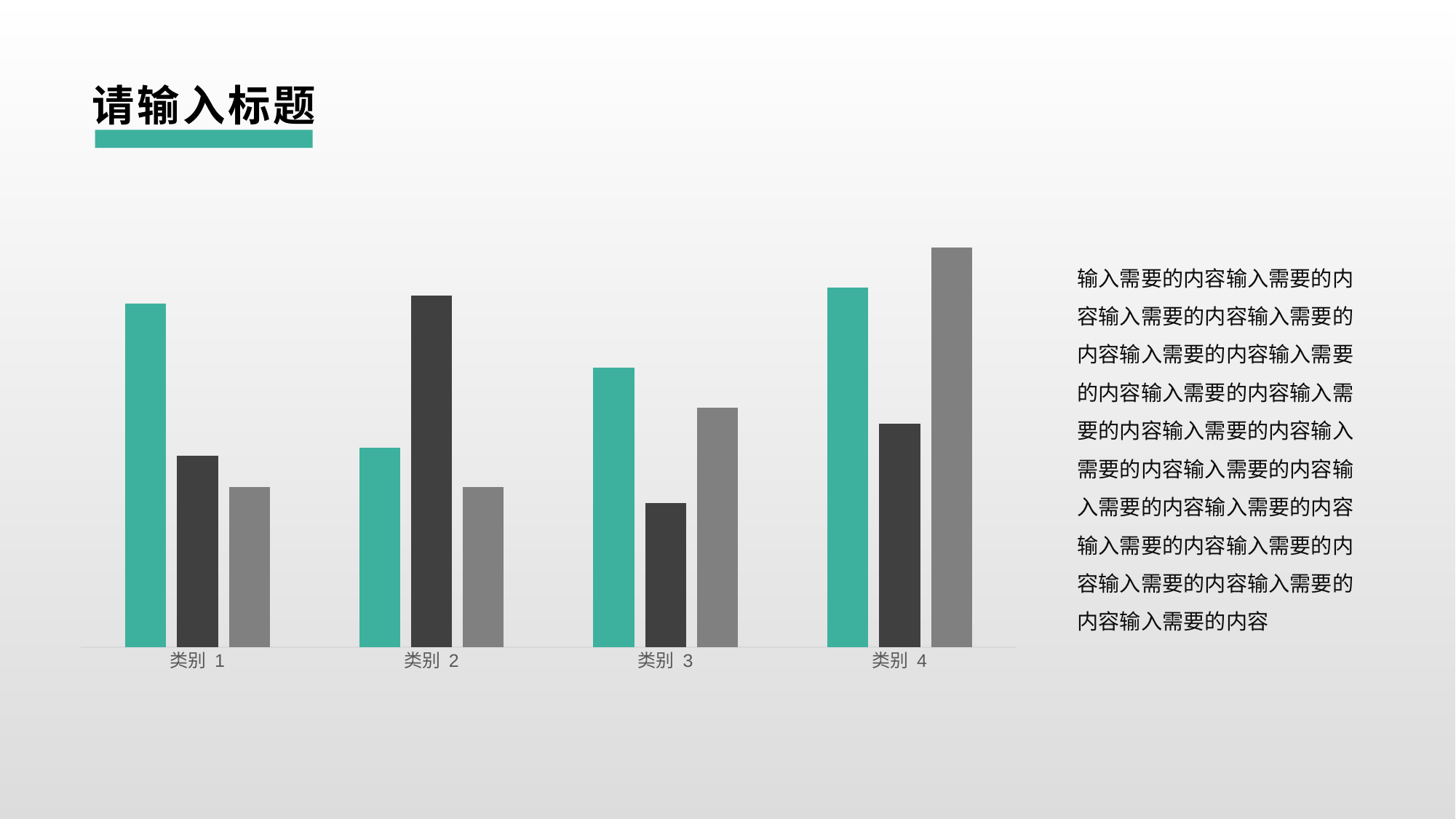

# 请输入标题

### Chart

| Category | 数据名称1 | 数据名称2 | 数据名称 3 |
|---|---|---|---|
| 类别 1 | 4.3 | 2.4 | 2.0 |
| 类别 2 | 2.5 | 4.4 | 2.0 |
| 类别 3 | 3.5 | 1.8 | 3.0 |
| 类别 4 | 4.5 | 2.8 | 5.0 |
输入需要的内容输入需要的内容输入需要的内容输入需要的内容输入需要的内容输入需要的内容输入需要的内容输入需要的内容输入需要的内容输入需要的内容输入需要的内容输入需要的内容输入需要的内容输入需要的内容输入需要的内容输入需要的内容输入需要的内容输入需要的内容